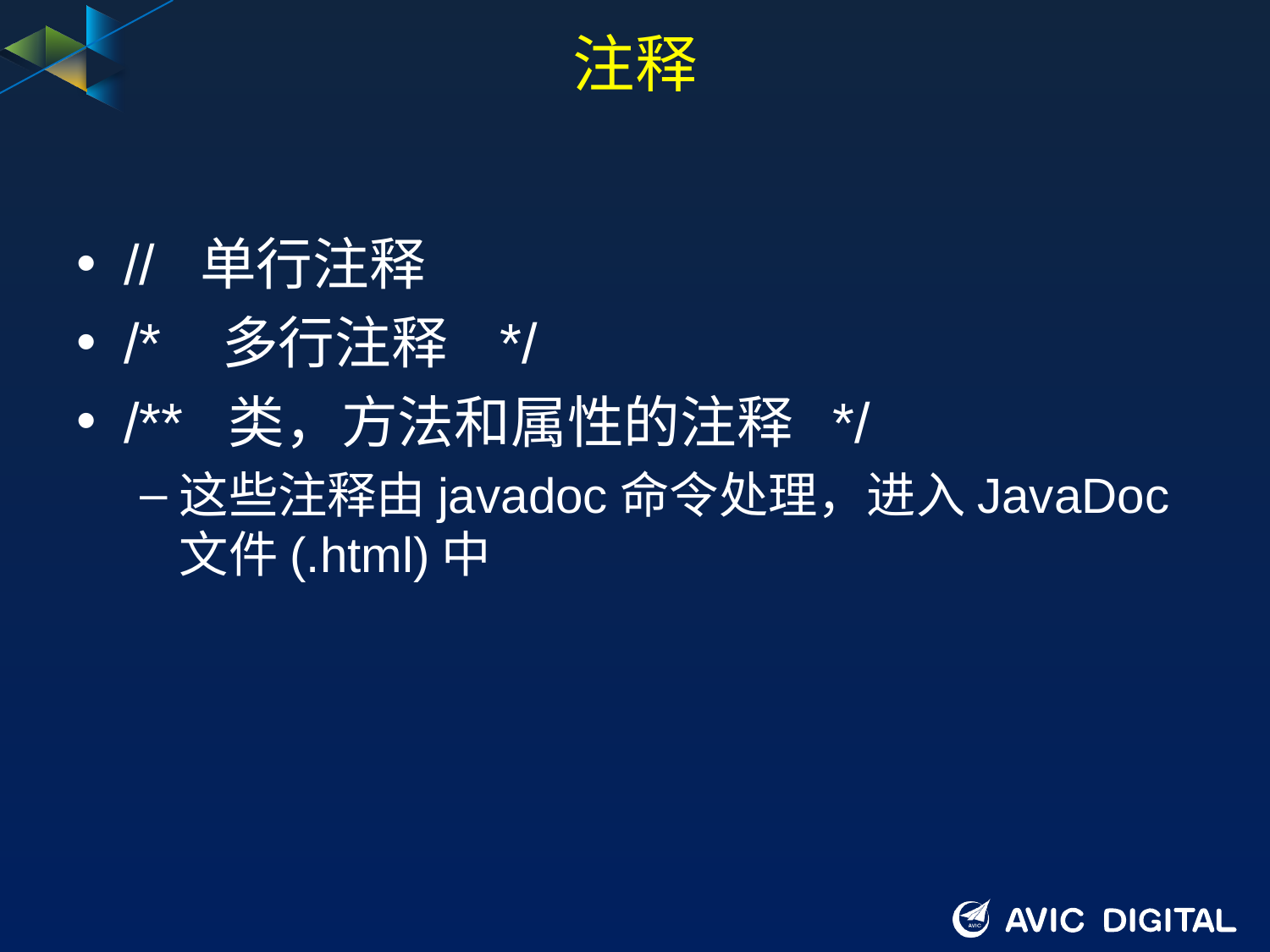

# 注释
//  单行注释
/*   多行注释   */
/**  类，方法和属性的注释  */
这些注释由javadoc命令处理，进入JavaDoc文件(.html)中